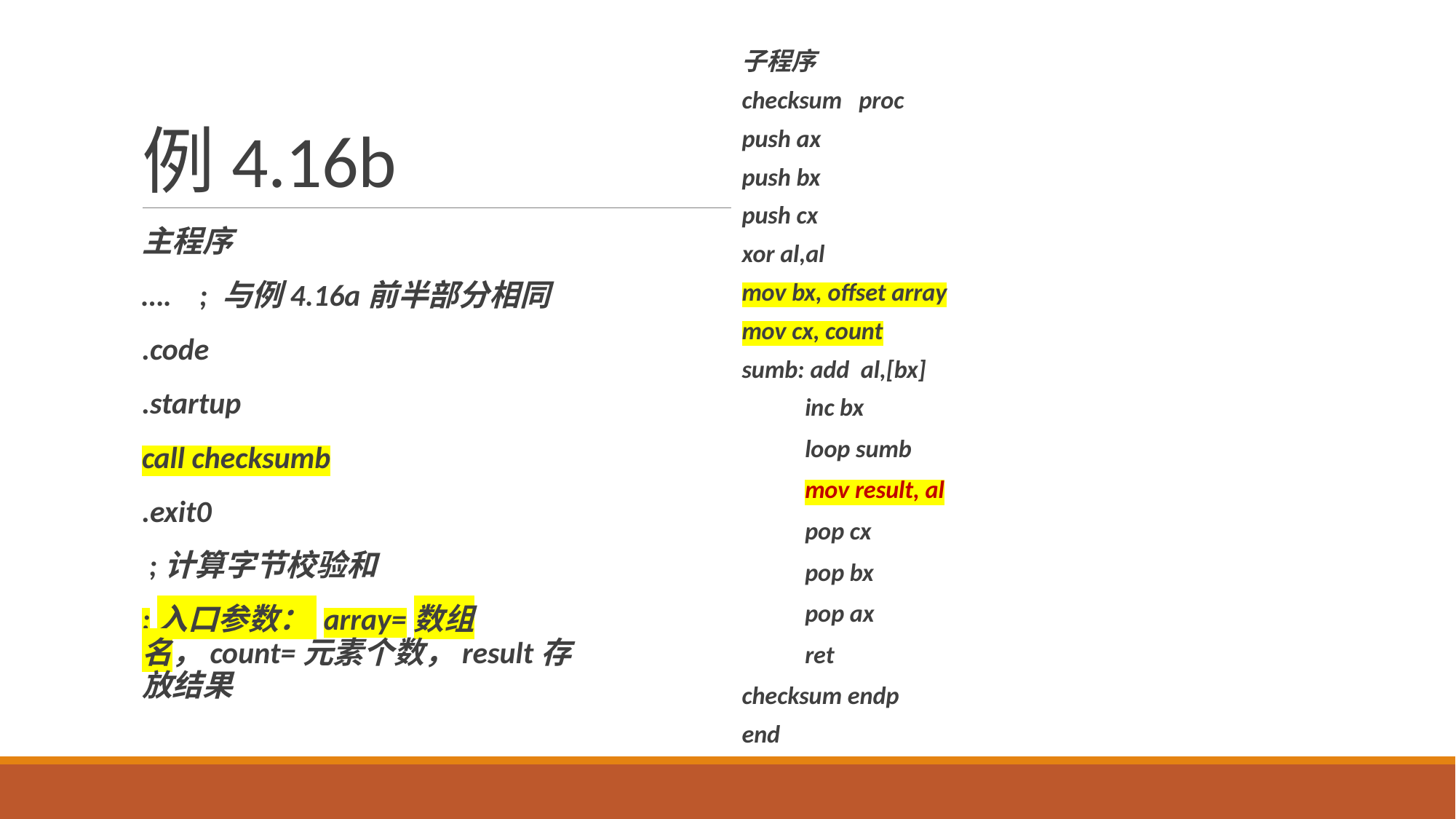

# 例4.16b
子程序
checksum   proc
push ax
push bx
push cx
xor al,al
mov bx, offset array
mov cx, count
sumb: add  al,[bx]
inc bx
loop sumb
mov result, al
pop cx
pop bx
pop ax
ret
checksum endp
end

主程序
….    ; 与例4.16a前半部分相同
.code
.startup
call checksumb
.exit0
 ;计算字节校验和
;入口参数： array=数组名，count=元素个数，result存放结果